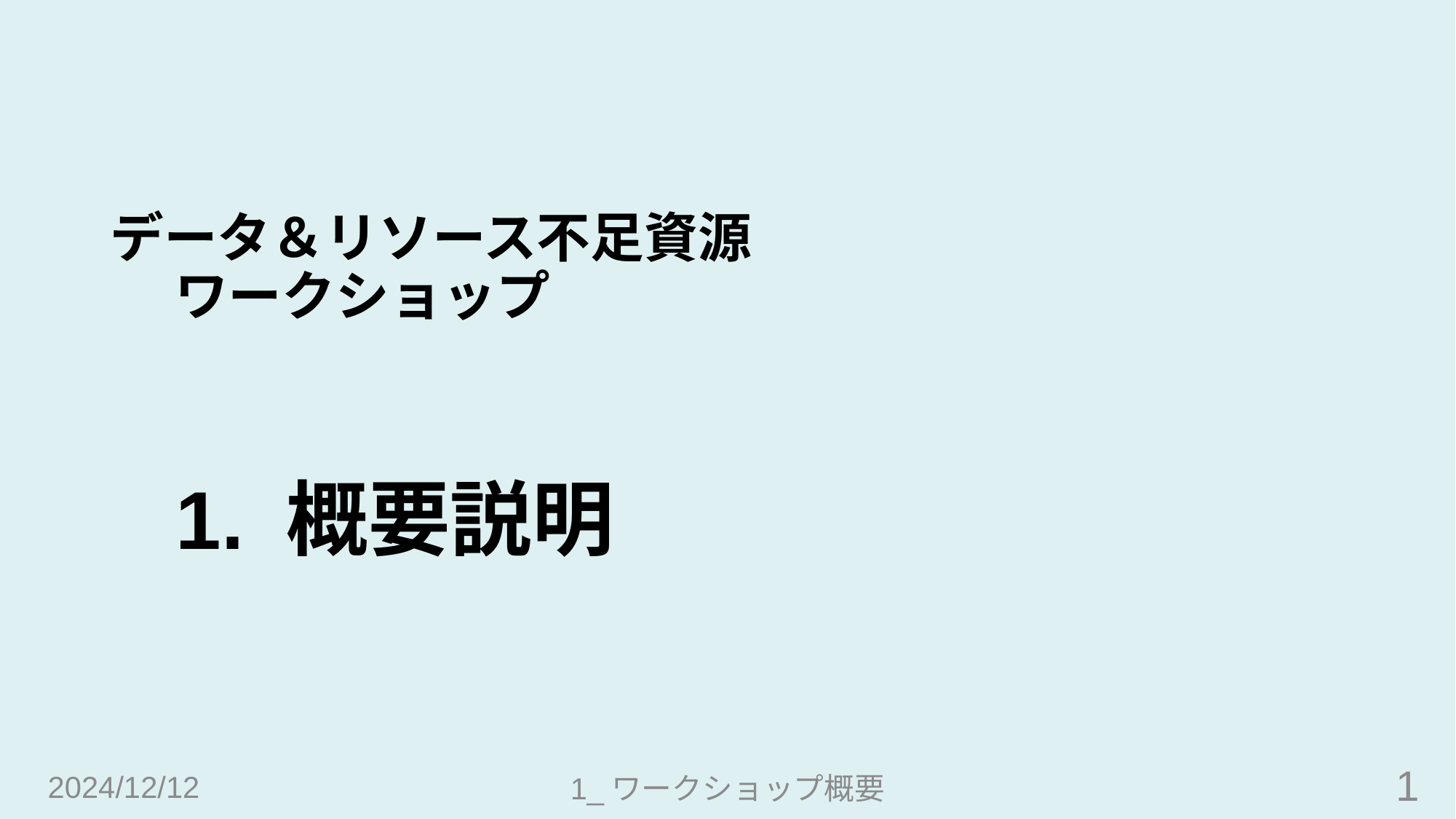

# データ＆リソース不足資源 ワークショップ
1. 概要説明
1
2024/12/12
1_ワークショップ概要